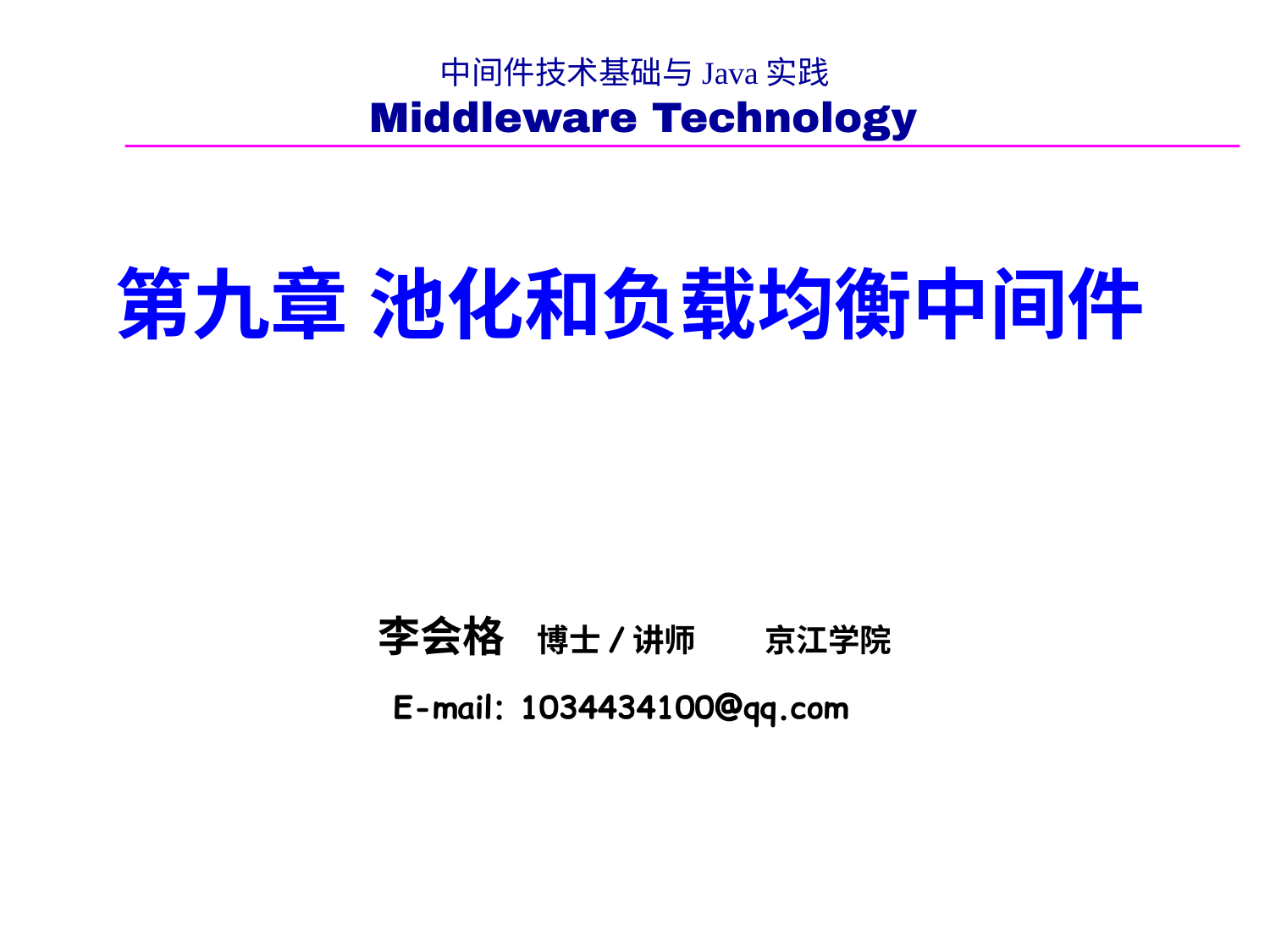

中间件技术基础与Java实践
 Middleware Technology
# 第九章	池化和负载均衡中间件

李会格  博士/讲师     京江学院
E-mail: 1034434100@qq.com

1